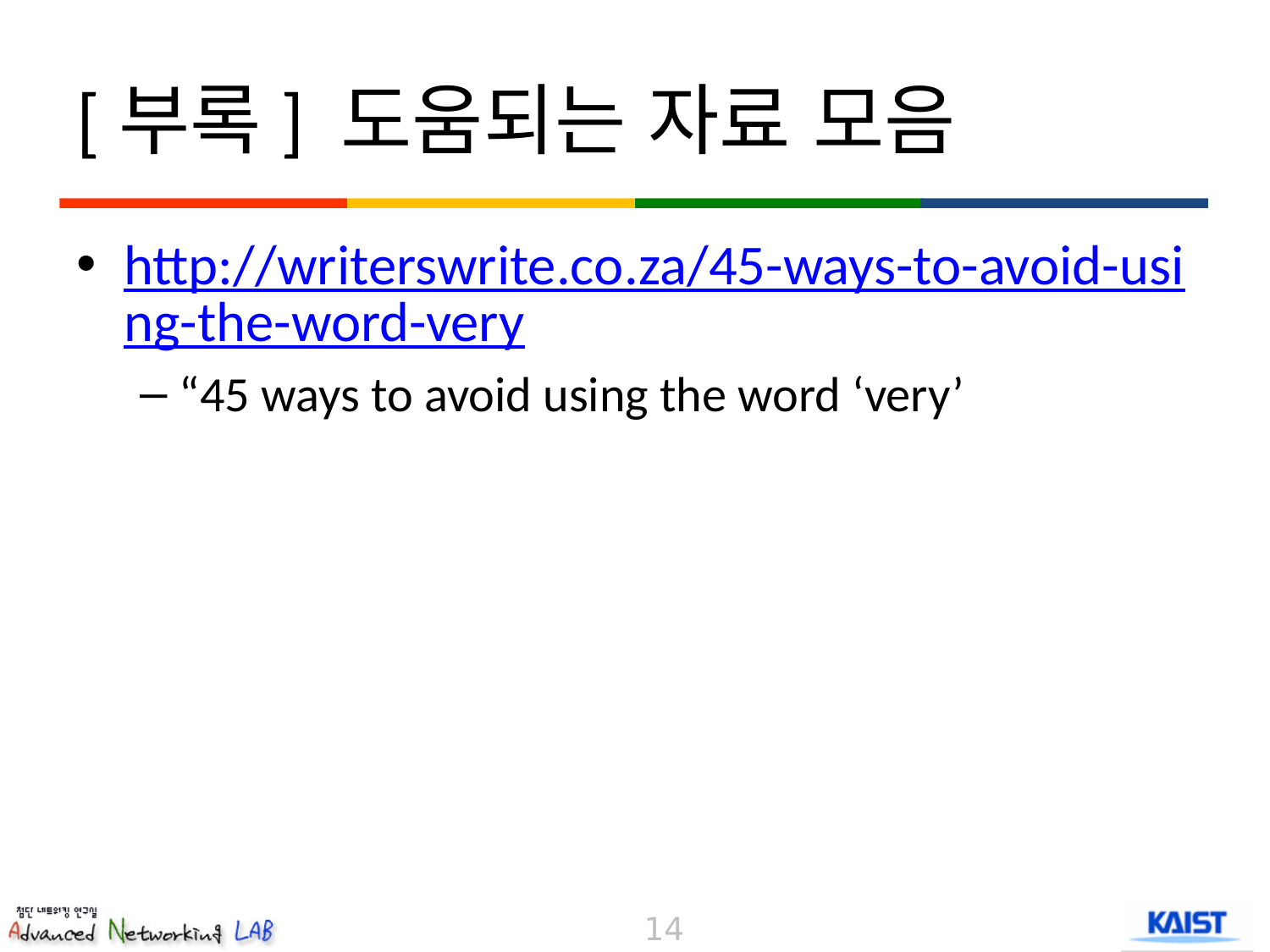

# [부록] 도움되는 자료 모음
http://writerswrite.co.za/45-ways-to-avoid-using-the-word-very
“45 ways to avoid using the word ‘very’
14